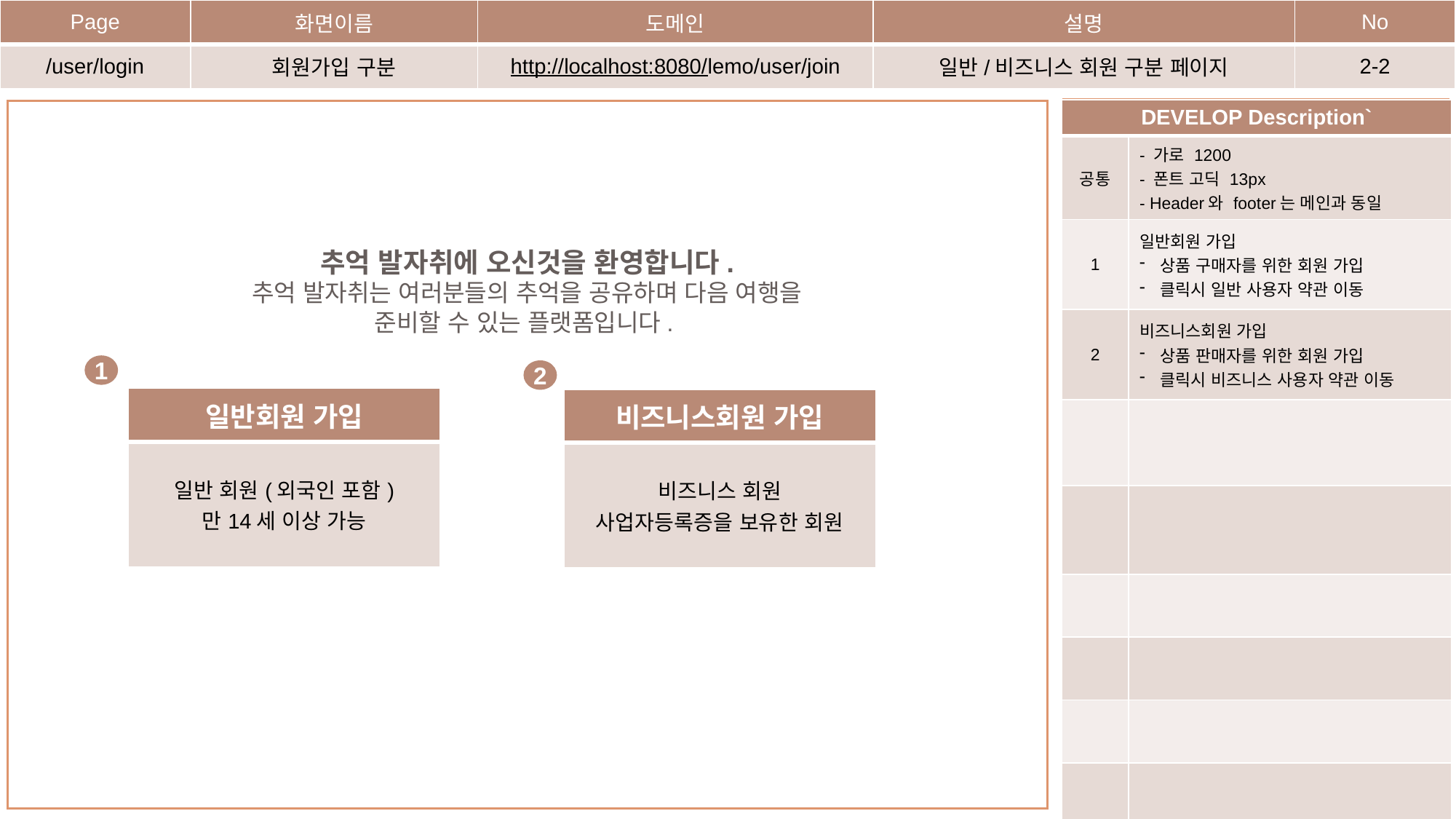

| Page | 화면이름 | 도메인 | 설명 | No |
| --- | --- | --- | --- | --- |
| /user/login | 회원가입 구분 | http://localhost:8080/lemo/user/join | 일반/비즈니스 회원 구분 페이지 | 2-2 |
| DEVELOP Description` |  |
| --- | --- |
| 공통 | - 가로 1200 - 폰트 고딕 13px - Header와 footer는 메인과 동일 |
| 1 | 일반회원 가입 상품 구매자를 위한 회원 가입 클릭시 일반 사용자 약관 이동 |
| 2 | 비즈니스회원 가입 상품 판매자를 위한 회원 가입 클릭시 비즈니스 사용자 약관 이동 |
|  |  |
|  |  |
|  |  |
|  |  |
|  |  |
|  |  |

추억 발자취에 오신것을 환영합니다.
추억 발자취는 여러분들의 추억을 공유하며 다음 여행을 준비할 수 있는 플랫폼입니다.
1
2

| 일반회원 가입 |
| --- |
| 일반 회원(외국인 포함) 만14세 이상 가능 |
| 비즈니스회원 가입 |
| --- |
| 비즈니스 회원 사업자등록증을 보유한 회원 |